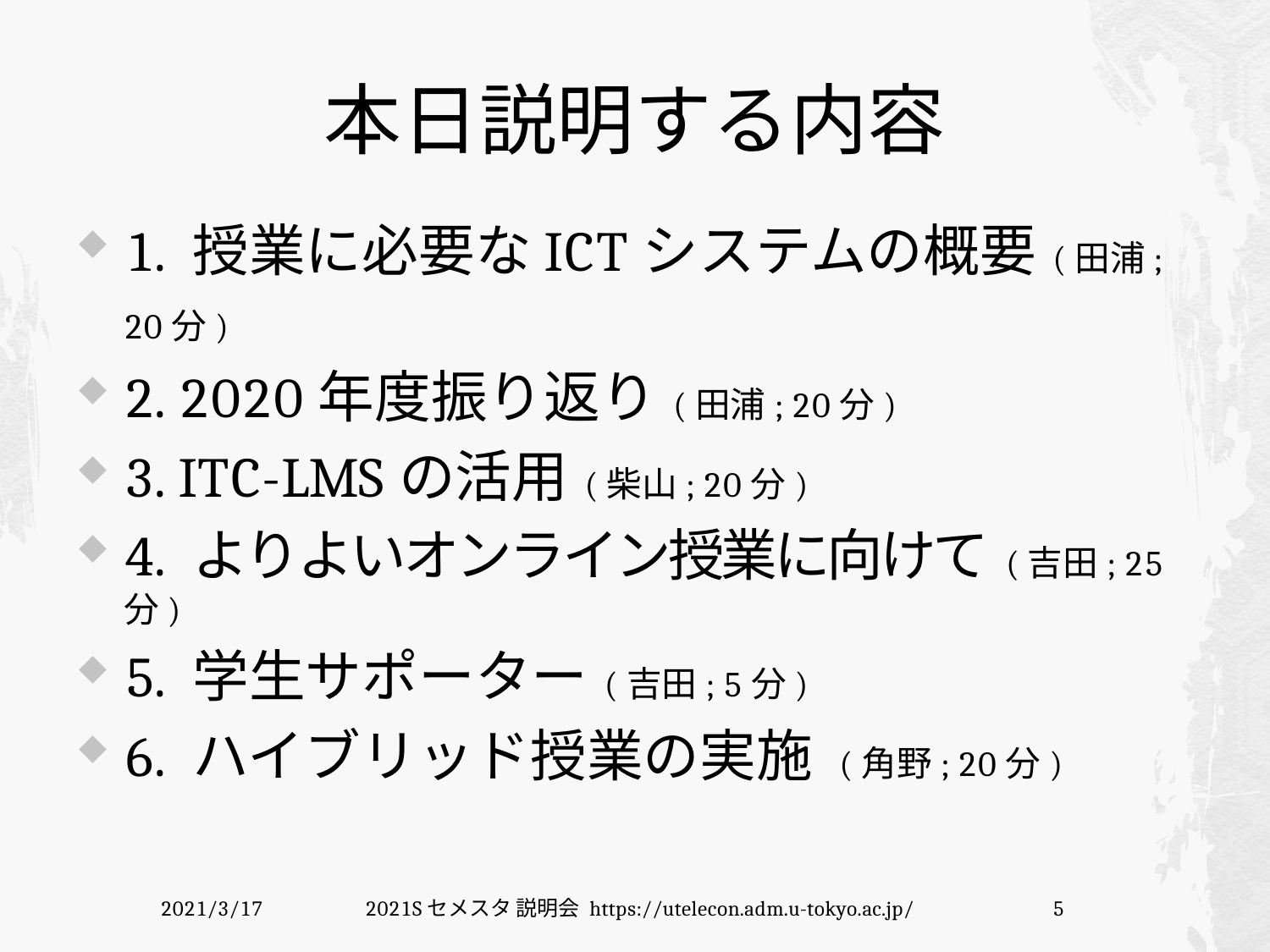

# 本日説明する内容
1. 授業に必要なICTシステムの概要 (田浦; 20分)
2. 2020年度振り返り (田浦; 20分)
3. ITC-LMSの活用 (柴山; 20分)
4. よりよいオンライン授業に向けて (吉田; 25分)
5. 学生サポーター (吉田; 5分)
6. ハイブリッド授業の実施 (角野; 20分)
2021/3/17
2021Sセメスタ 説明会 https://utelecon.adm.u-tokyo.ac.jp/
5